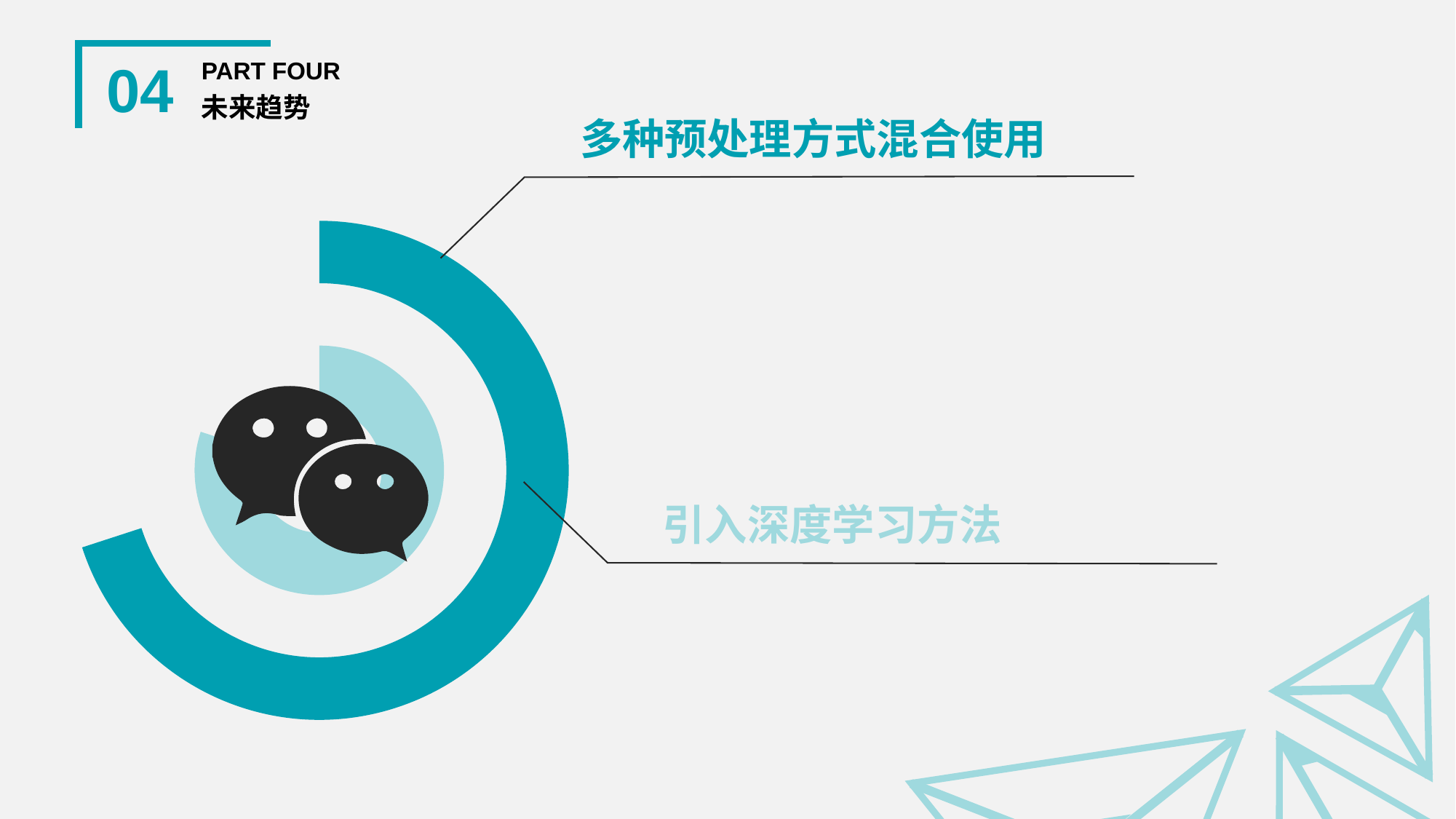

04
PART FOUR
未来趋势
多种预处理方式混合使用

### Chart

| Category | Q1 | Q2 | Q3 |
|---|---|---|---|
| A | 8.0 | 5.0 | 7.0 |
| 非A | 2.0 | 5.0 | 3.0 |
引入深度学习方法